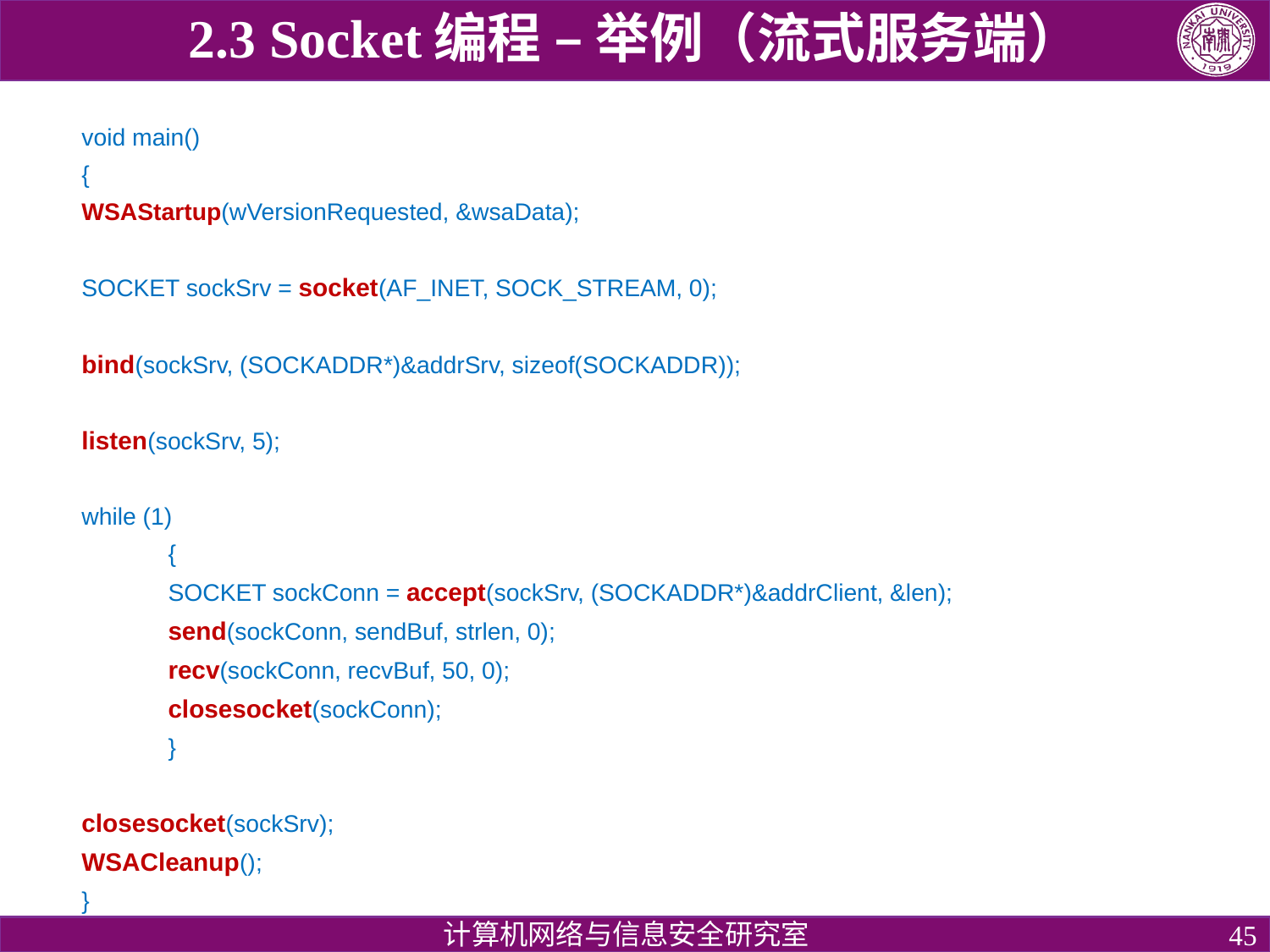

2.3 Socket编程 – 举例（流式服务端）
void main()
{
WSAStartup(wVersionRequested, &wsaData);

SOCKET sockSrv = socket(AF_INET, SOCK_STREAM, 0);

bind(sockSrv, (SOCKADDR*)&addrSrv, sizeof(SOCKADDR));

listen(sockSrv, 5);

while (1)
	{
	SOCKET sockConn = accept(sockSrv, (SOCKADDR*)&addrClient, &len);
	send(sockConn, sendBuf, strlen, 0);
	recv(sockConn, recvBuf, 50, 0);
	closesocket(sockConn);
	}

closesocket(sockSrv);
WSACleanup();
}